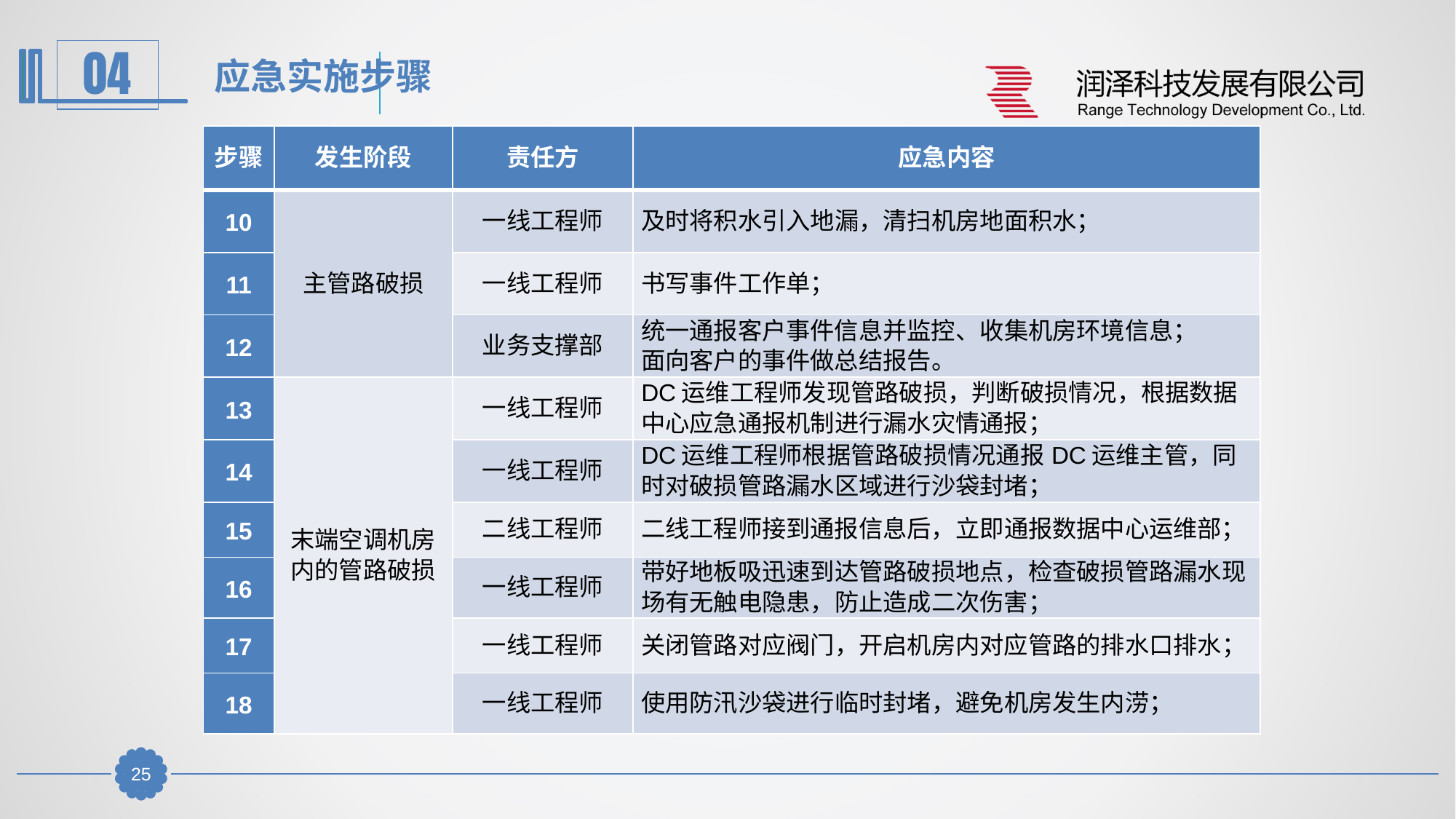

应急实施步骤
| 步骤 | 发生阶段 | 责任方 | 应急内容 |
| --- | --- | --- | --- |
| 10 | 主管路破损 | 一线工程师 | 及时将积水引入地漏，清扫机房地面积水； |
| 11 |  | 一线工程师 | 书写事件工作单； |
| 12 |  | 业务支撑部 | 统一通报客户事件信息并监控、收集机房环境信息； 面向客户的事件做总结报告。 |
| 13 | 末端空调机房内的管路破损 | 一线工程师 | DC运维工程师发现管路破损，判断破损情况，根据数据中心应急通报机制进行漏水灾情通报； |
| 14 |  | 一线工程师 | DC运维工程师根据管路破损情况通报DC运维主管，同时对破损管路漏水区域进行沙袋封堵； |
| 15 |  | 二线工程师 | 二线工程师接到通报信息后，立即通报数据中心运维部； |
| 16 |  | 一线工程师 | 带好地板吸迅速到达管路破损地点，检查破损管路漏水现场有无触电隐患，防止造成二次伤害； |
| 17 |  | 一线工程师 | 关闭管路对应阀门，开启机房内对应管路的排水口排水； |
| 18 |  | 一线工程师 | 使用防汛沙袋进行临时封堵，避免机房发生内涝； |
25